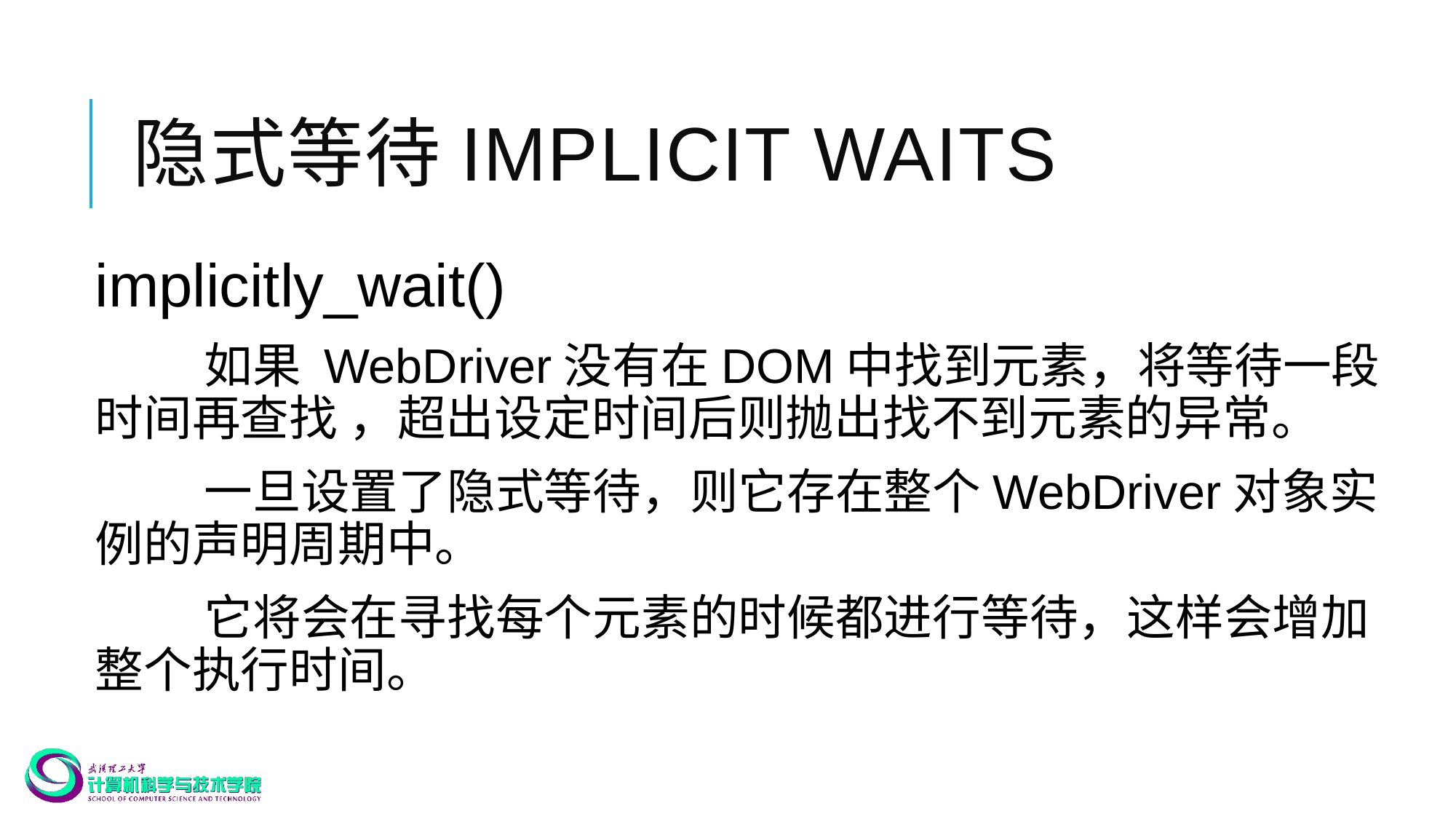

# 隐式等待Implicit Waits
implicitly_wait()
	如果 WebDriver没有在DOM中找到元素，将等待一段时间再查找 ，超出设定时间后则抛出找不到元素的异常。
	一旦设置了隐式等待，则它存在整个WebDriver对象实例的声明周期中。
	它将会在寻找每个元素的时候都进行等待，这样会增加整个执行时间。